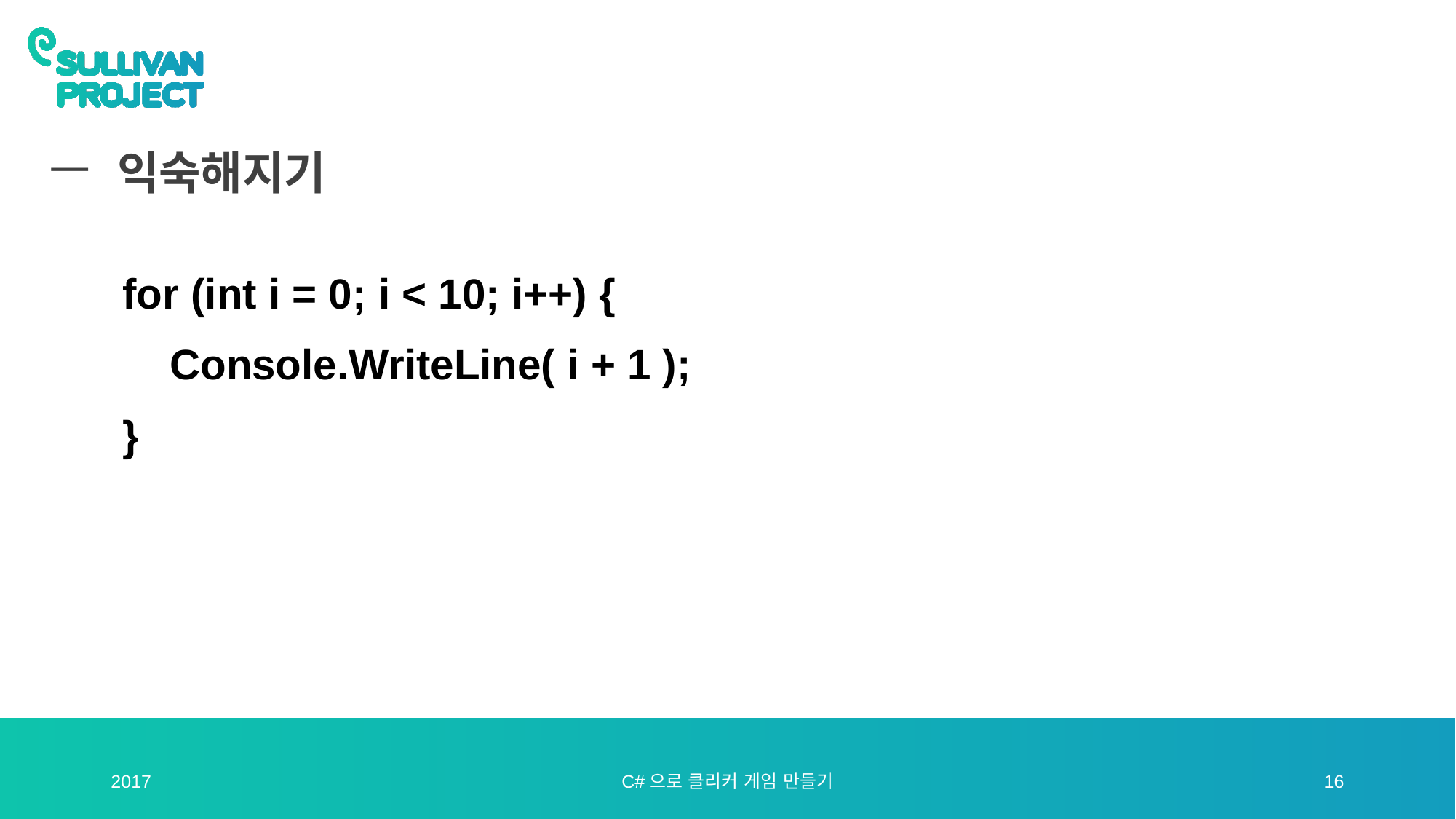

# 익숙해지기
for (int i = 0; i < 10; i++) {
    Console.WriteLine( i + 1 );
}
2017
C#으로 클리커 게임 만들기
16